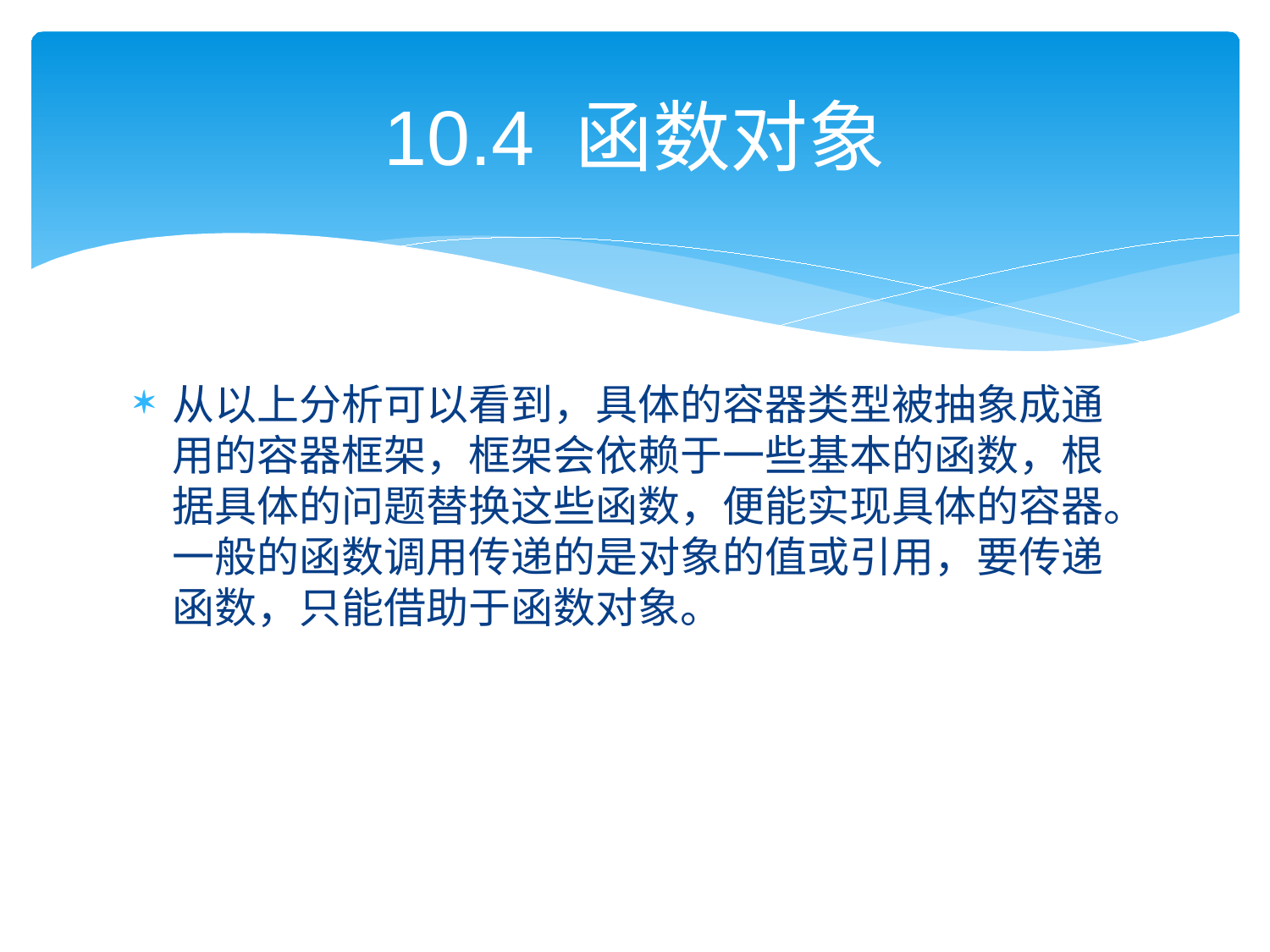

# 10.4 函数对象
从以上分析可以看到，具体的容器类型被抽象成通用的容器框架，框架会依赖于一些基本的函数，根据具体的问题替换这些函数，便能实现具体的容器。一般的函数调用传递的是对象的值或引用，要传递函数，只能借助于函数对象。